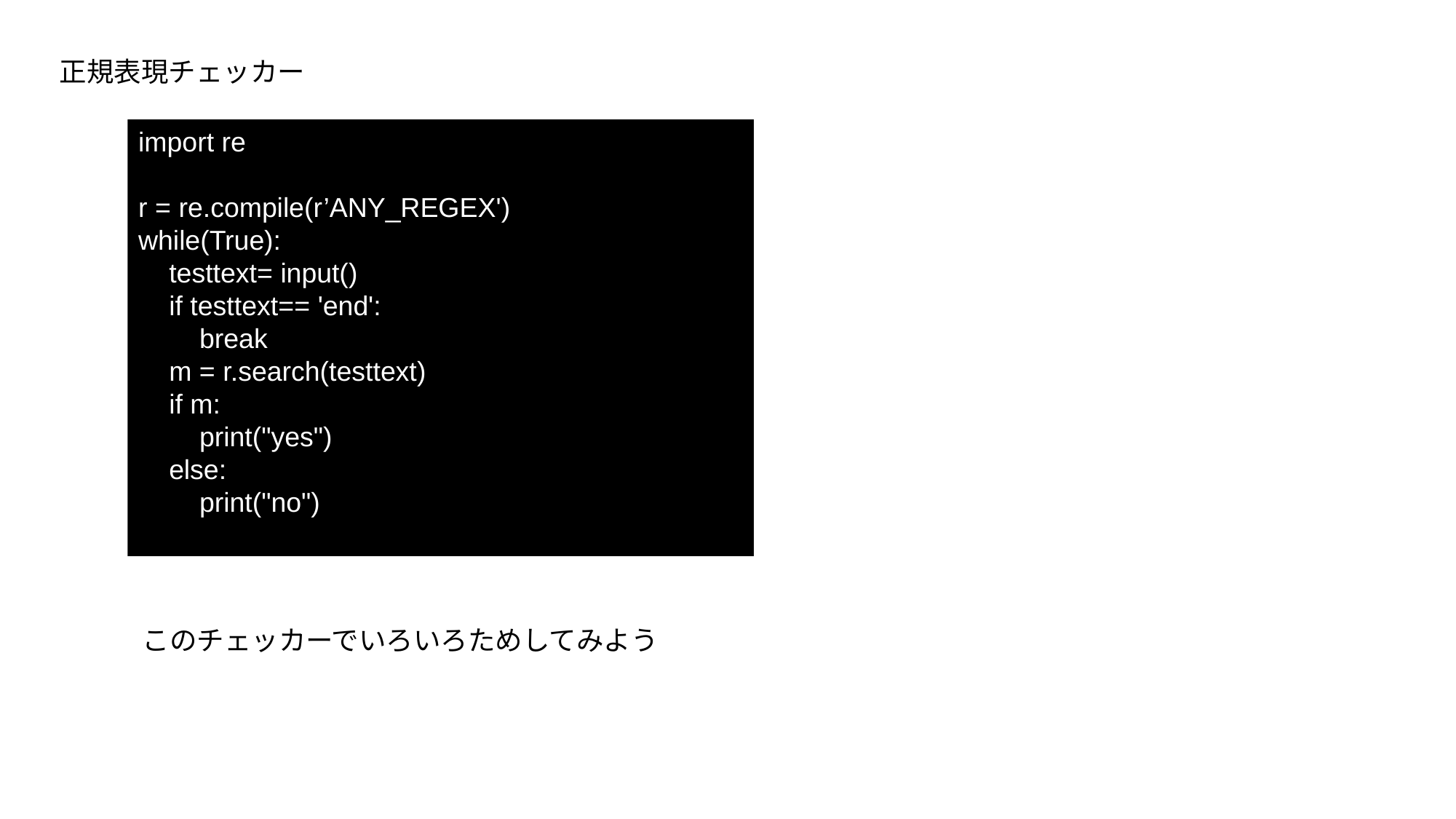

正規表現チェッカー
import re

r = re.compile(r’ANY_REGEX')
while(True):
    testtext= input()
    if testtext== 'end':
        break
    m = r.search(testtext)
    if m:
        print("yes")
    else:
        print("no")

このチェッカーでいろいろためしてみよう